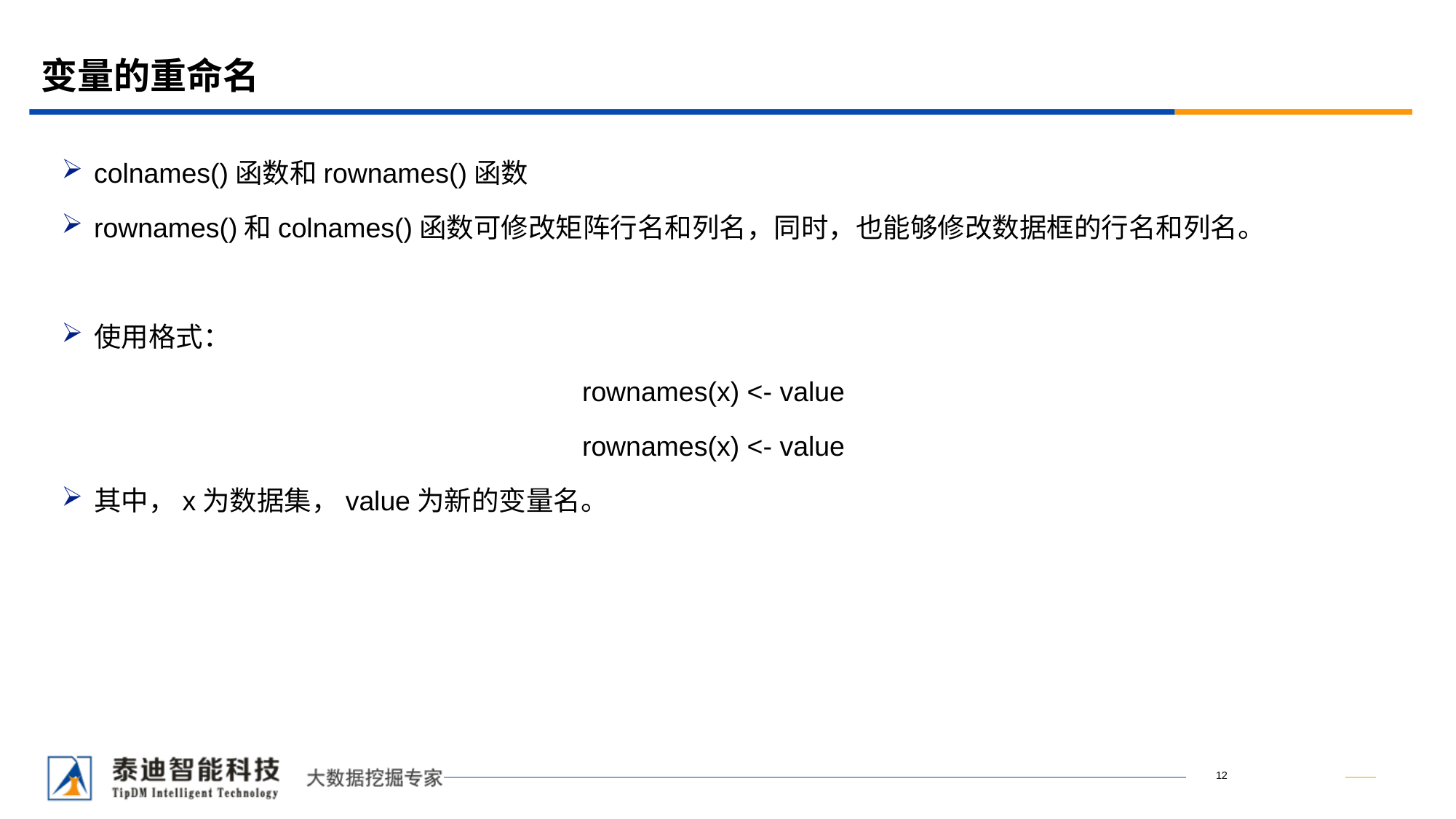

# 变量的重命名
colnames()函数和rownames()函数
rownames()和colnames()函数可修改矩阵行名和列名，同时，也能够修改数据框的行名和列名。

使用格式：
rownames(x) <- value
rownames(x) <- value
其中，x为数据集，value为新的变量名。